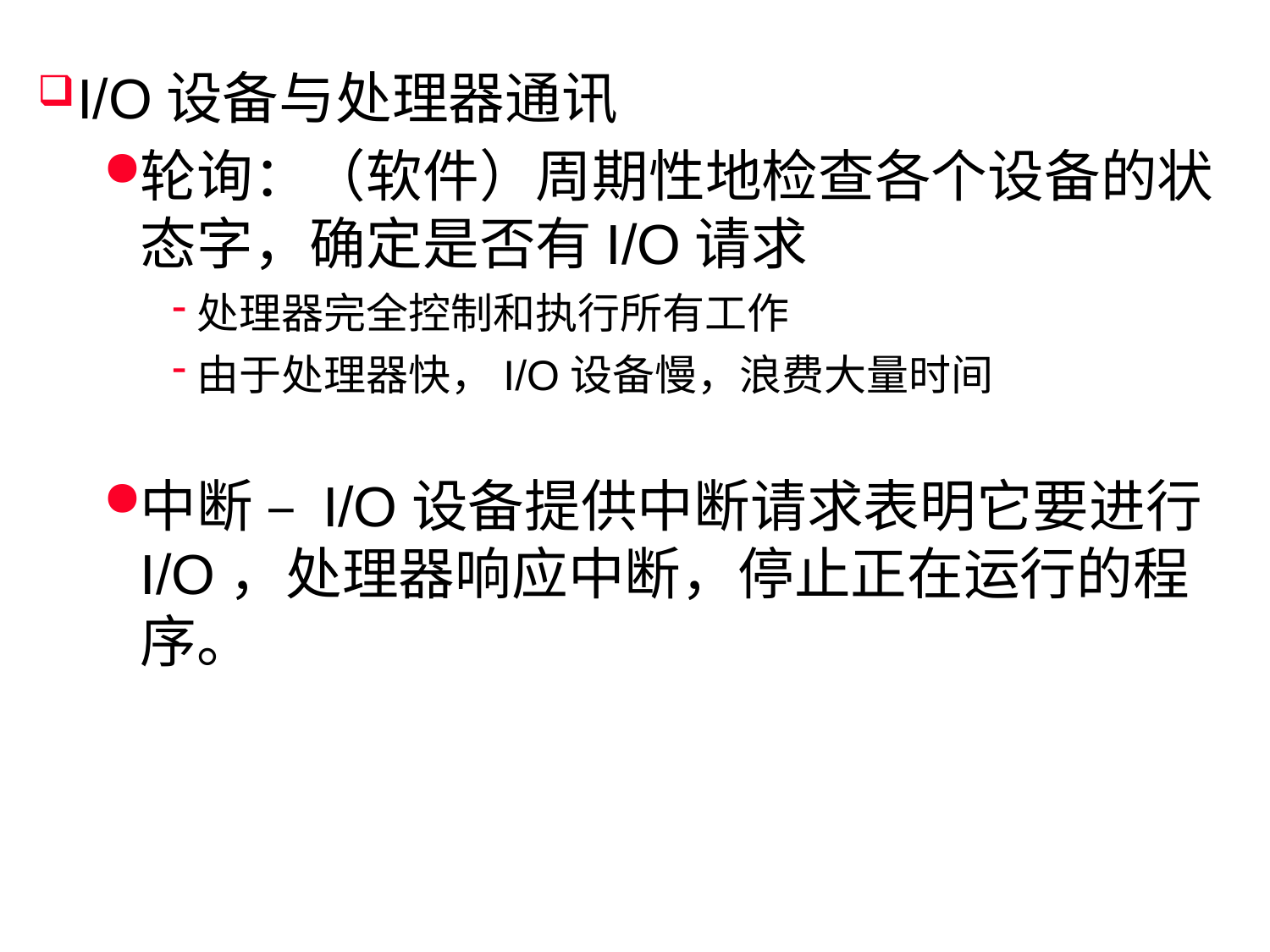

I/O设备与处理器通讯
轮询：（软件）周期性地检查各个设备的状态字，确定是否有I/O请求
处理器完全控制和执行所有工作
由于处理器快，I/O设备慢，浪费大量时间

中断 – I/O设备提供中断请求表明它要进行I/O，处理器响应中断，停止正在运行的程序。